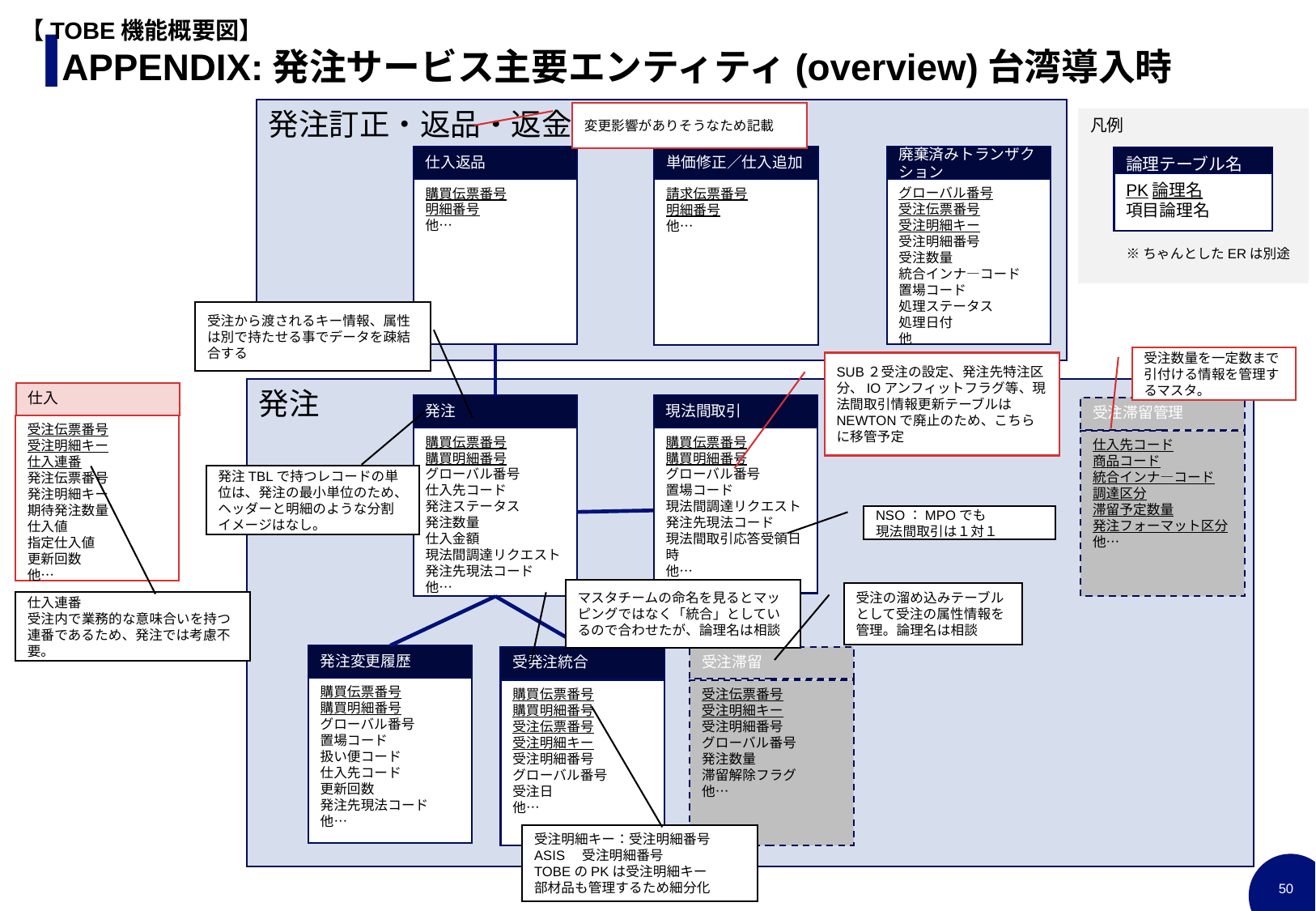

【TOBE機能概要図】
# APPENDIX:発注サービス主要エンティティ(overview)台湾導入時
発注訂正・返品・返金
変更影響がありそうなため記載
凡例
廃棄済みトランザクション
グローバル番号
受注伝票番号
受注明細キー
受注明細番号
受注数量
統合インナ―コード
置場コード
処理ステータス
処理日付
他
仕入返品
購買伝票番号
明細番号
他…
単価修正／仕入追加
請求伝票番号
明細番号
他…
論理テーブル名
PK論理名
項目論理名
※ちゃんとしたERは別途
受注から渡されるキー情報、属性は別で持たせる事でデータを疎結合する
受注数量を一定数まで引付ける情報を管理するマスタ。
SUB２受注の設定、発注先特注区分、IOアンフィットフラグ等、現法間取引情報更新テーブルはNEWTONで廃止のため、こちらに移管予定
発注
仕入
現法間取引
購買伝票番号
購買明細番号
グローバル番号
置場コード
現法間調達リクエスト
発注先現法コード
現法間取引応答受領日時
他…
発注
購買伝票番号
購買明細番号
グローバル番号
仕入先コード
発注ステータス
発注数量
仕入金額
現法間調達リクエスト
発注先現法コード
他…
受注滞留管理
仕入先コード
商品コード
統合インナ―コード
調達区分
滞留予定数量
発注フォーマット区分
他…
受注伝票番号
受注明細キー
仕入連番
発注伝票番号
発注明細キー
期待発注数量
仕入値
指定仕入値
更新回数
他…
発注TBLで持つレコードの単位は、発注の最小単位のため、ヘッダーと明細のような分割イメージはなし。
NSO：MPOでも
現法間取引は１対１
マスタチームの命名を見るとマッピングではなく「統合」としているので合わせたが、論理名は相談
受注の溜め込みテーブルとして受注の属性情報を管理。論理名は相談
仕入連番
受注内で業務的な意味合いを持つ連番であるため、発注では考慮不要。
発注変更履歴
購買伝票番号
購買明細番号
グローバル番号
置場コード
扱い便コード
仕入先コード
更新回数
発注先現法コード
他…
受発注統合
購買伝票番号
購買明細番号
受注伝票番号
受注明細キー
受注明細番号
グローバル番号
受注日
他…
受注滞留
受注伝票番号
受注明細キー
受注明細番号
グローバル番号
発注数量
滞留解除フラグ
他…
受注明細キー：受注明細番号
ASIS　受注明細番号
TOBEのPKは受注明細キー
部材品も管理するため細分化